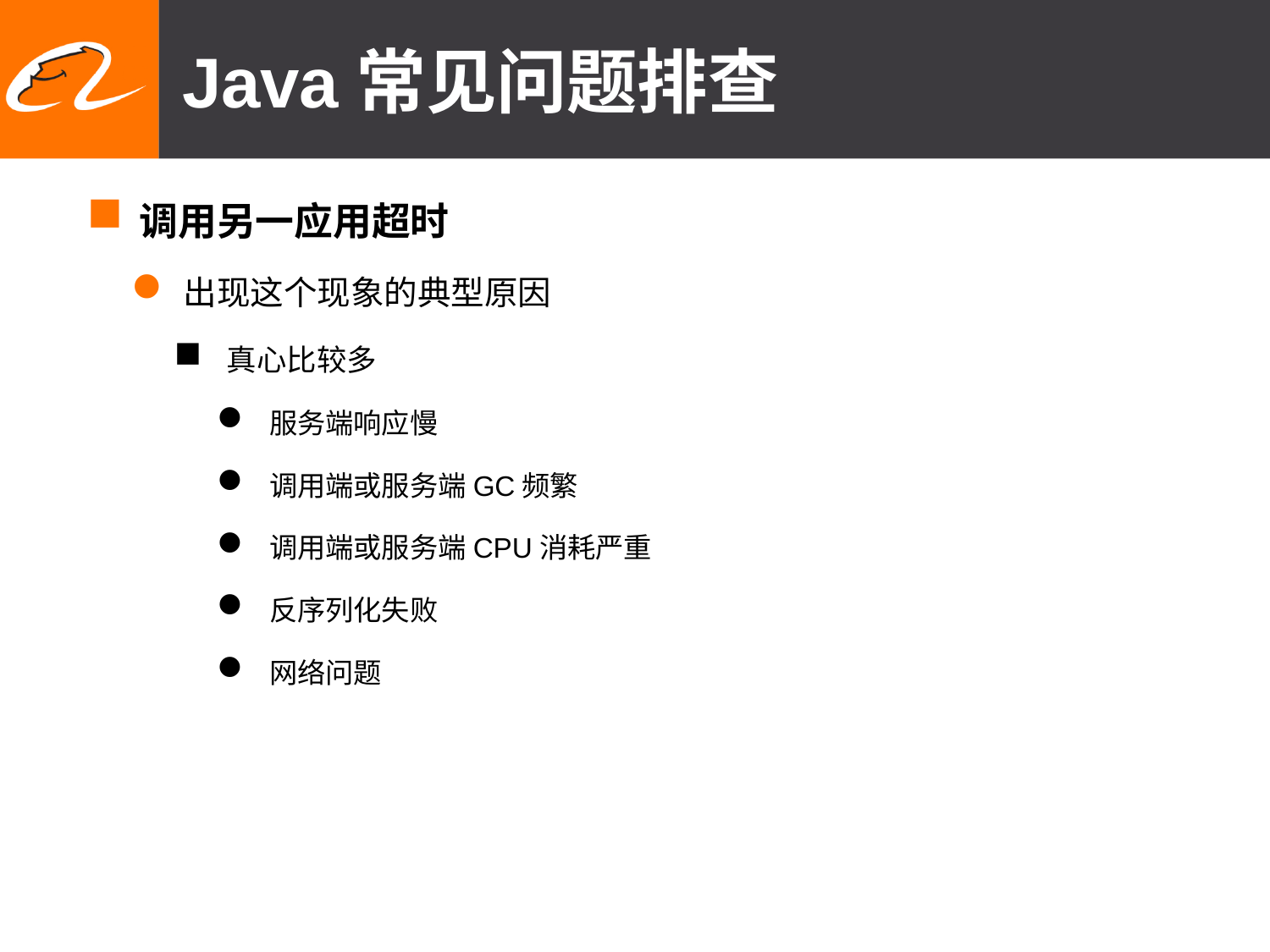

# Java常见问题排查
调用另一应用超时
出现这个现象的典型原因
真心比较多
服务端响应慢
调用端或服务端GC频繁
调用端或服务端CPU消耗严重
反序列化失败
网络问题